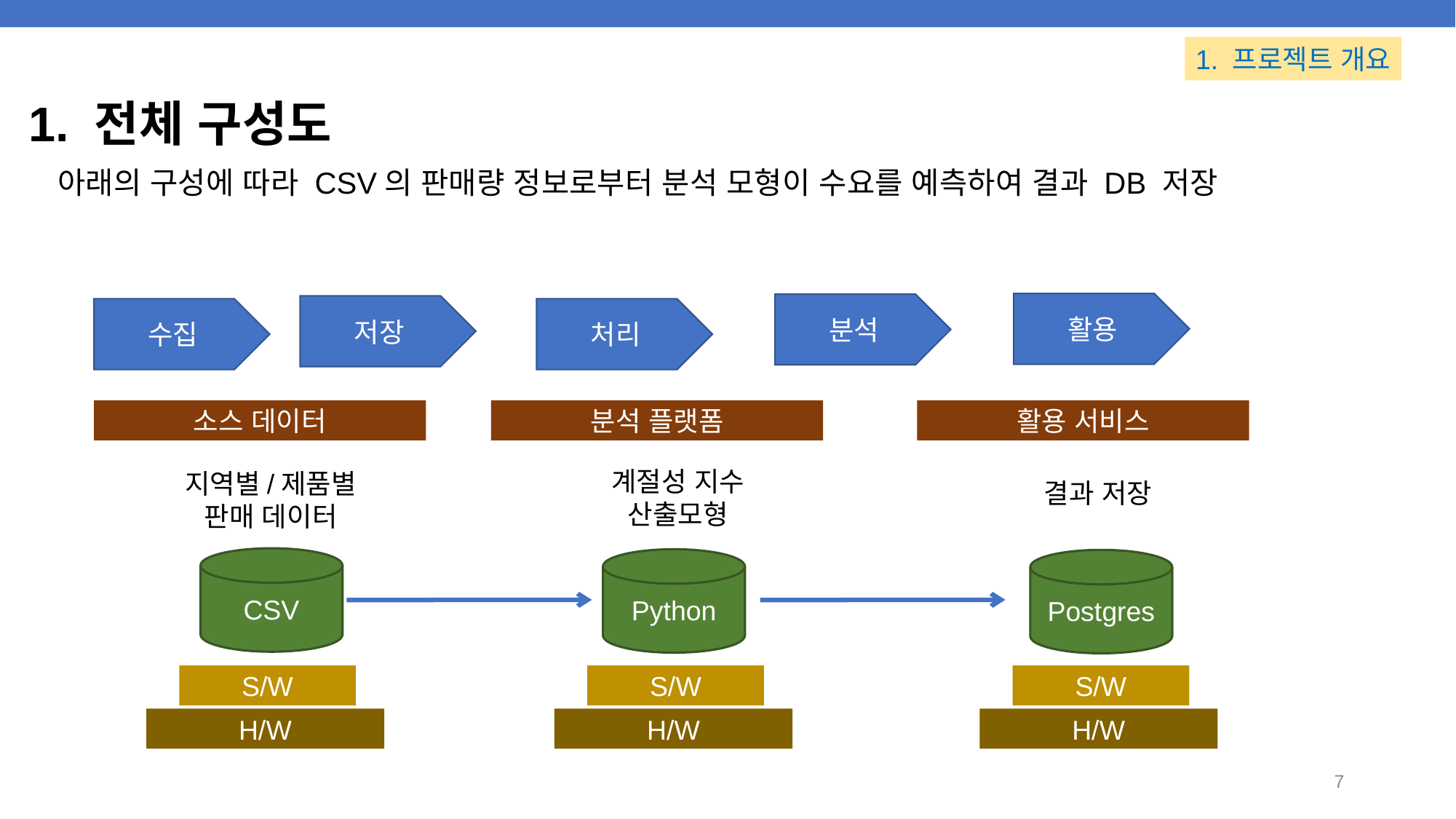

1. 프로젝트 개요
# 1. 전체 구성도
아래의 구성에 따라 CSV의 판매량 정보로부터 분석 모형이 수요를 예측하여 결과 DB 저장
활용
분석
저장
수집
처리
소스 데이터
분석 플랫폼
활용 서비스
계절성 지수
산출모형
지역별/제품별
판매 데이터
결과 저장
CSV
Python
Postgres
S/W
S/W
S/W
H/W
H/W
H/W
7